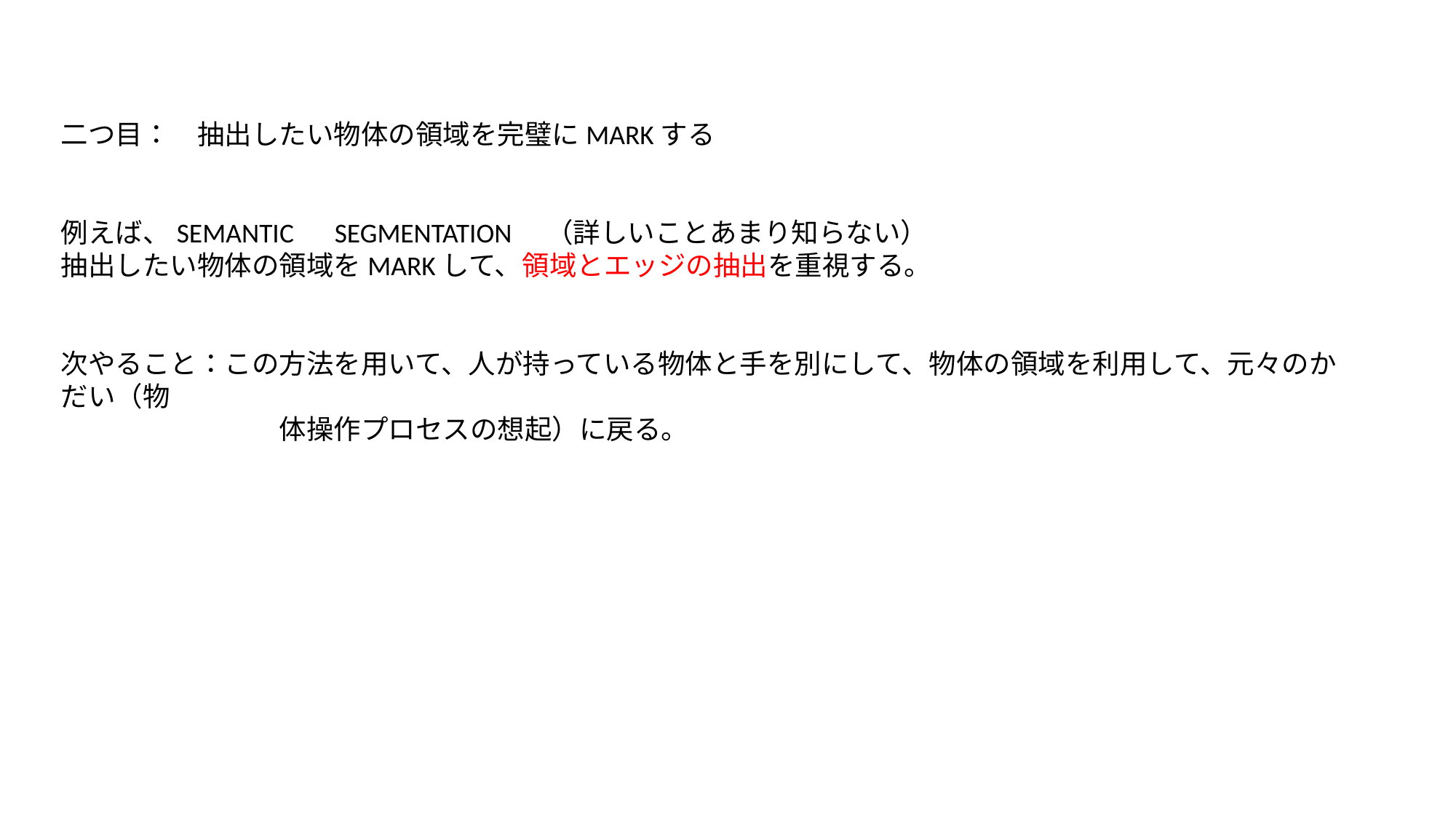

二つ目：　抽出したい物体の領域を完璧にMARKする

例えば、SEMANTIC　SEGMENTATION　（詳しいことあまり知らない）
抽出したい物体の領域をMARKして、領域とエッジの抽出を重視する。

次やること：この方法を用いて、人が持っている物体と手を別にして、物体の領域を利用して、元々のかだい（物
　　　　　　　　体操作プロセスの想起）に戻る。